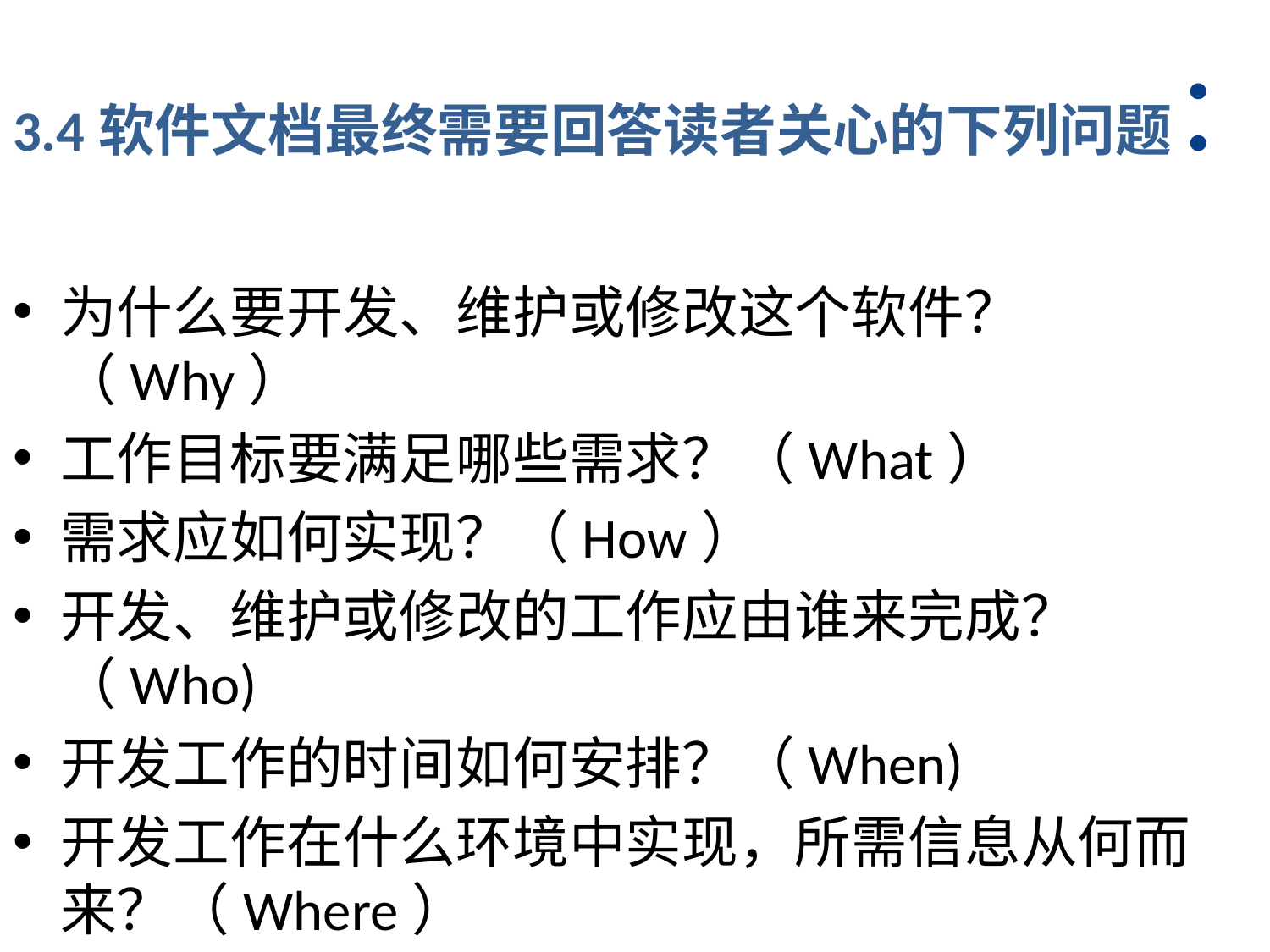

# 3.4软件文档最终需要回答读者关心的下列问题：
为什么要开发、维护或修改这个软件？（Why）
工作目标要满足哪些需求？（What）
需求应如何实现？（How）
开发、维护或修改的工作应由谁来完成？（Who)
开发工作的时间如何安排？（When)
开发工作在什么环境中实现，所需信息从何而来？（Where）